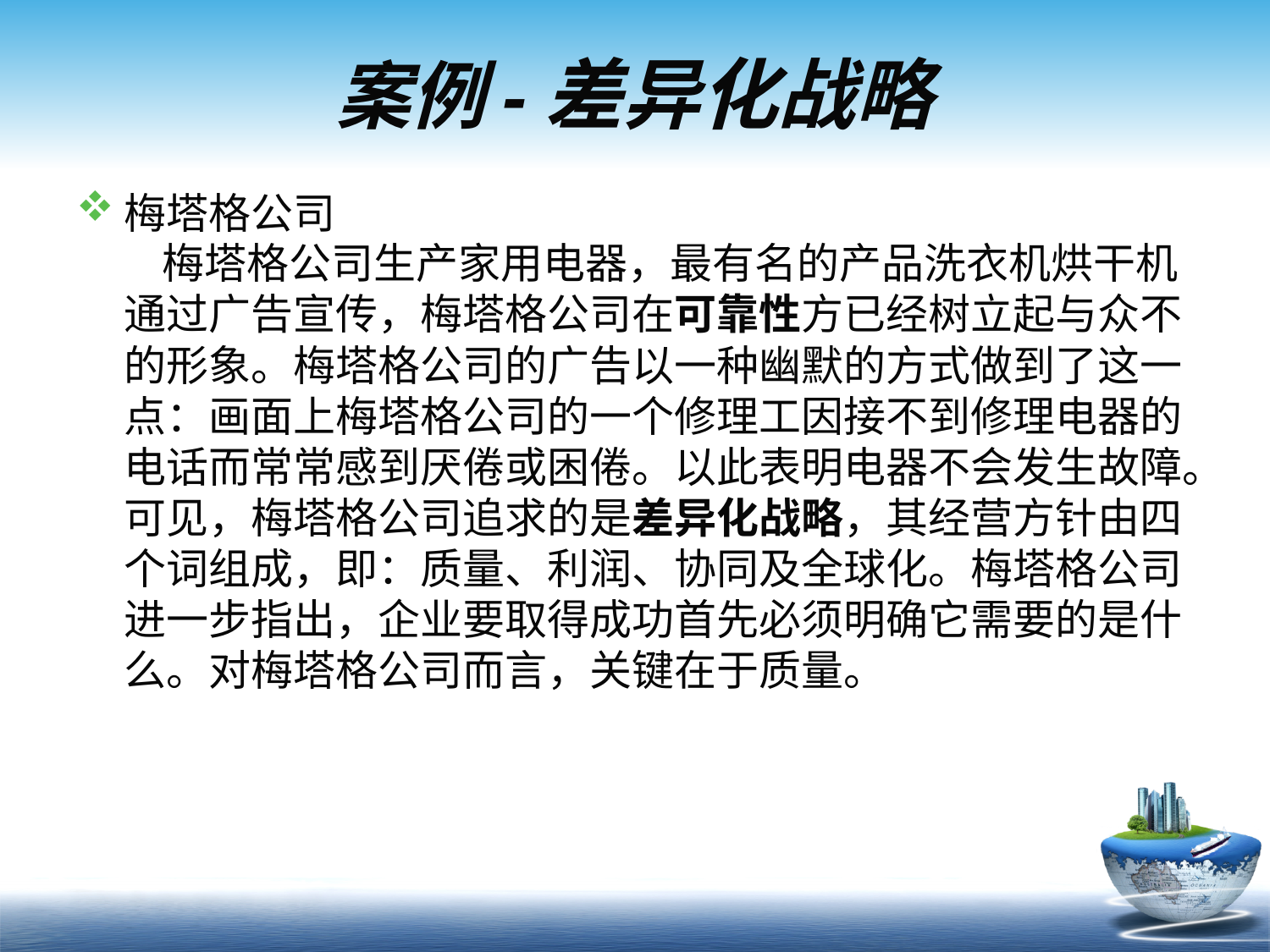

# 案例-差异化战略
梅塔格公司
    梅塔格公司生产家用电器，最有名的产品洗衣机烘干机通过广告宣传，梅塔格公司在可靠性方已经树立起与众不的形象。梅塔格公司的广告以一种幽默的方式做到了这一点：画面上梅塔格公司的一个修理工因接不到修理电器的电话而常常感到厌倦或困倦。以此表明电器不会发生故障。可见，梅塔格公司追求的是差异化战略，其经营方针由四个词组成，即：质量、利润、协同及全球化。梅塔格公司进一步指出，企业要取得成功首先必须明确它需要的是什么。对梅塔格公司而言，关键在于质量。